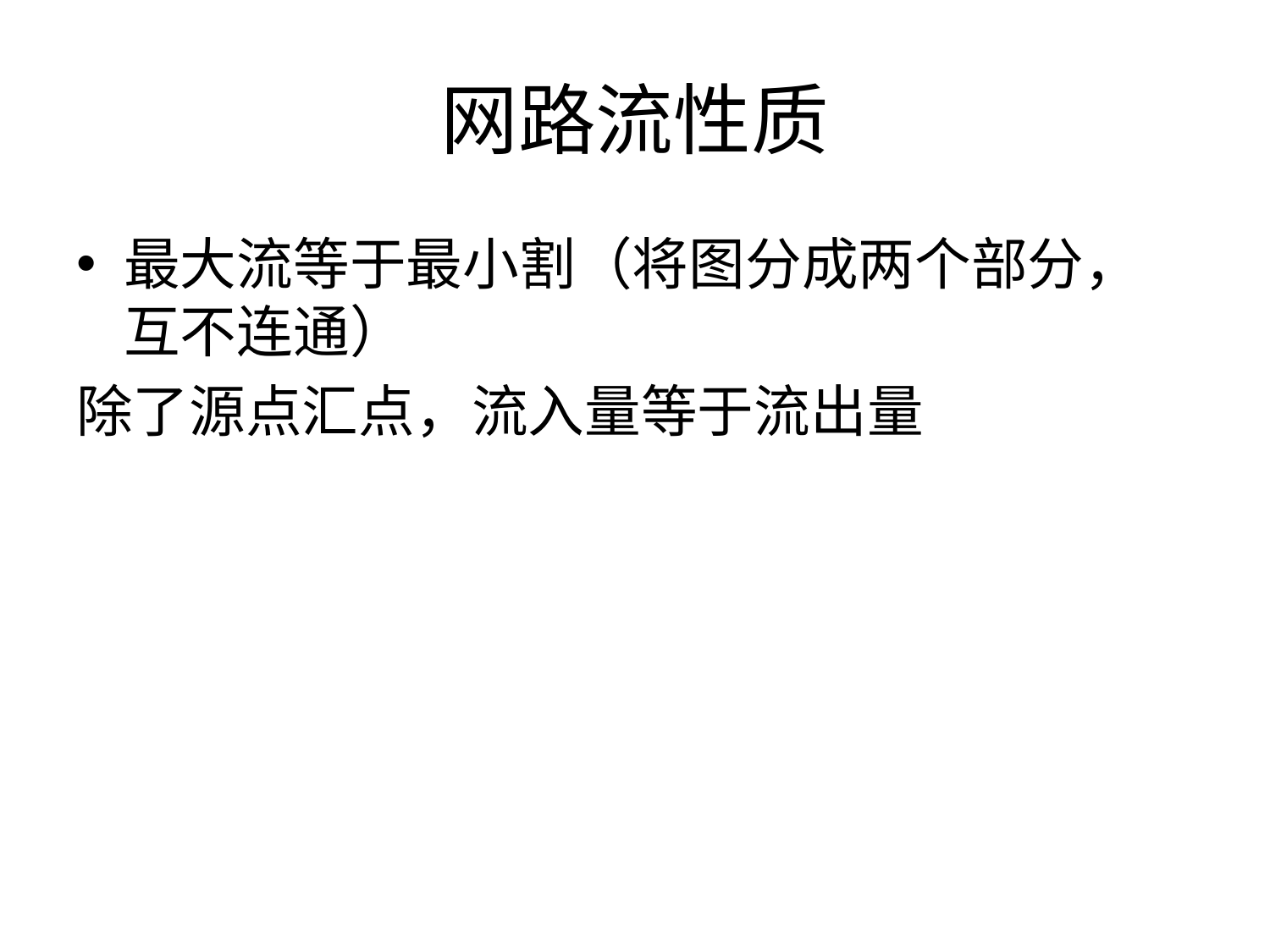

# 网路流性质
最大流等于最小割（将图分成两个部分，互不连通）
除了源点汇点，流入量等于流出量